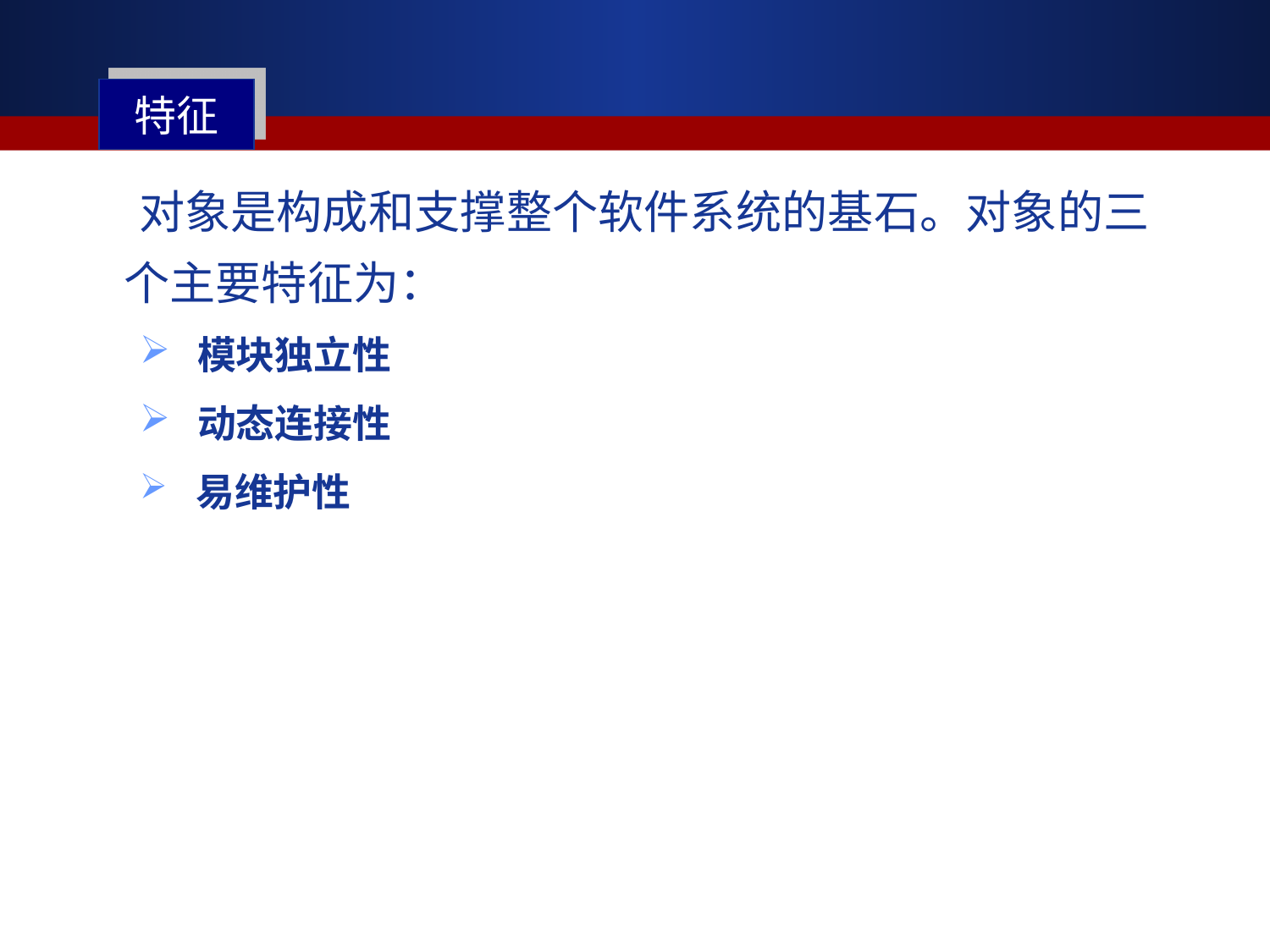

特征
     对象是构成和支撑整个软件系统的基石。对象的三个主要特征为：
 模块独立性
 动态连接性
 易维护性